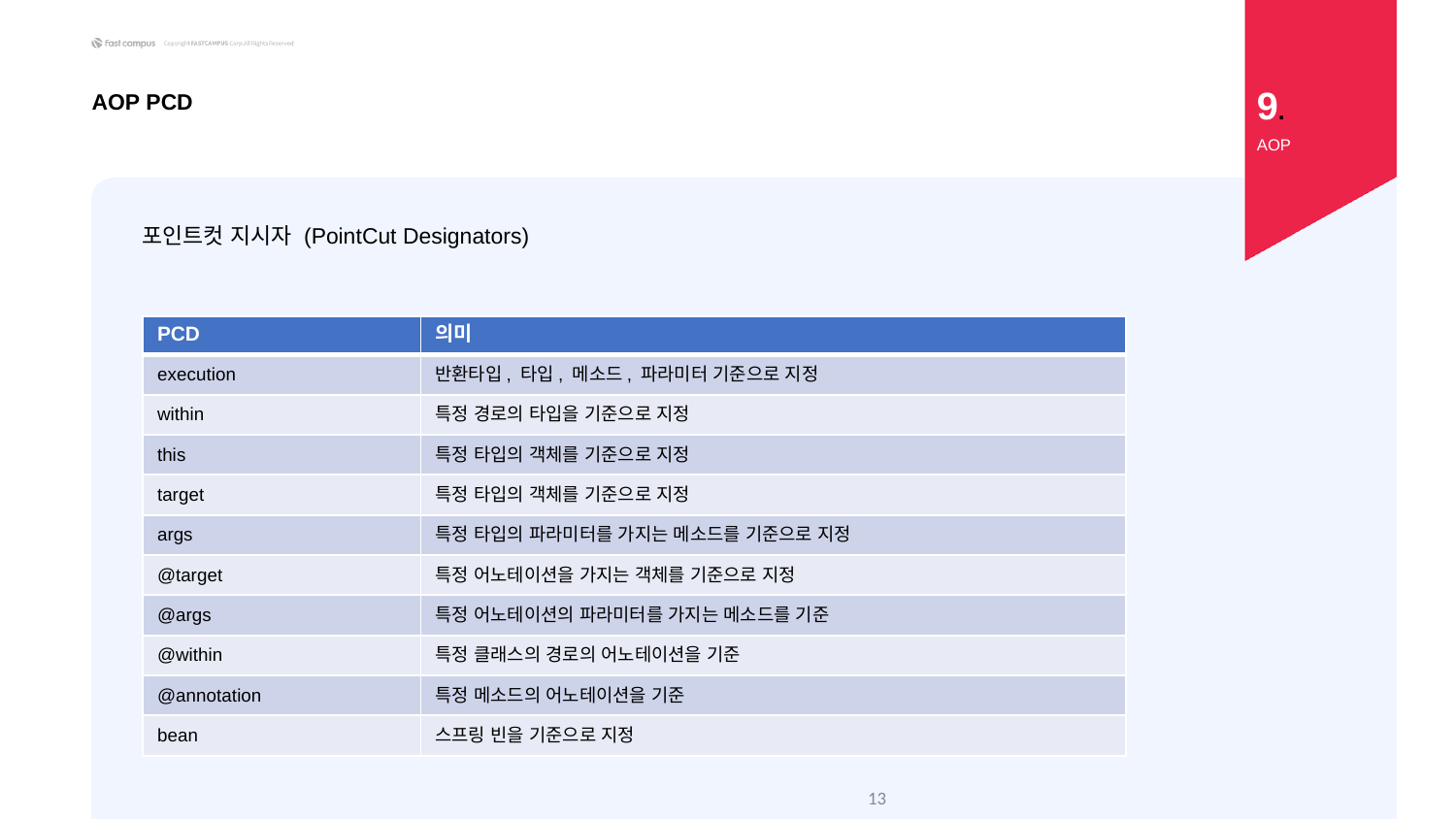

9.
AOP PCD
AOP
포인트컷 지시자 (PointCut Designators)
| PCD | 의미 |
| --- | --- |
| execution | 반환타입, 타입, 메소드, 파라미터 기준으로 지정 |
| within | 특정 경로의 타입을 기준으로 지정 |
| this | 특정 타입의 객체를 기준으로 지정 |
| target | 특정 타입의 객체를 기준으로 지정 |
| args | 특정 타입의 파라미터를 가지는 메소드를 기준으로 지정 |
| @target | 특정 어노테이션을 가지는 객체를 기준으로 지정 |
| @args | 특정 어노테이션의 파라미터를 가지는 메소드를 기준 |
| @within | 특정 클래스의 경로의 어노테이션을 기준 |
| @annotation | 특정 메소드의 어노테이션을 기준 |
| bean | 스프링 빈을 기준으로 지정 |
13